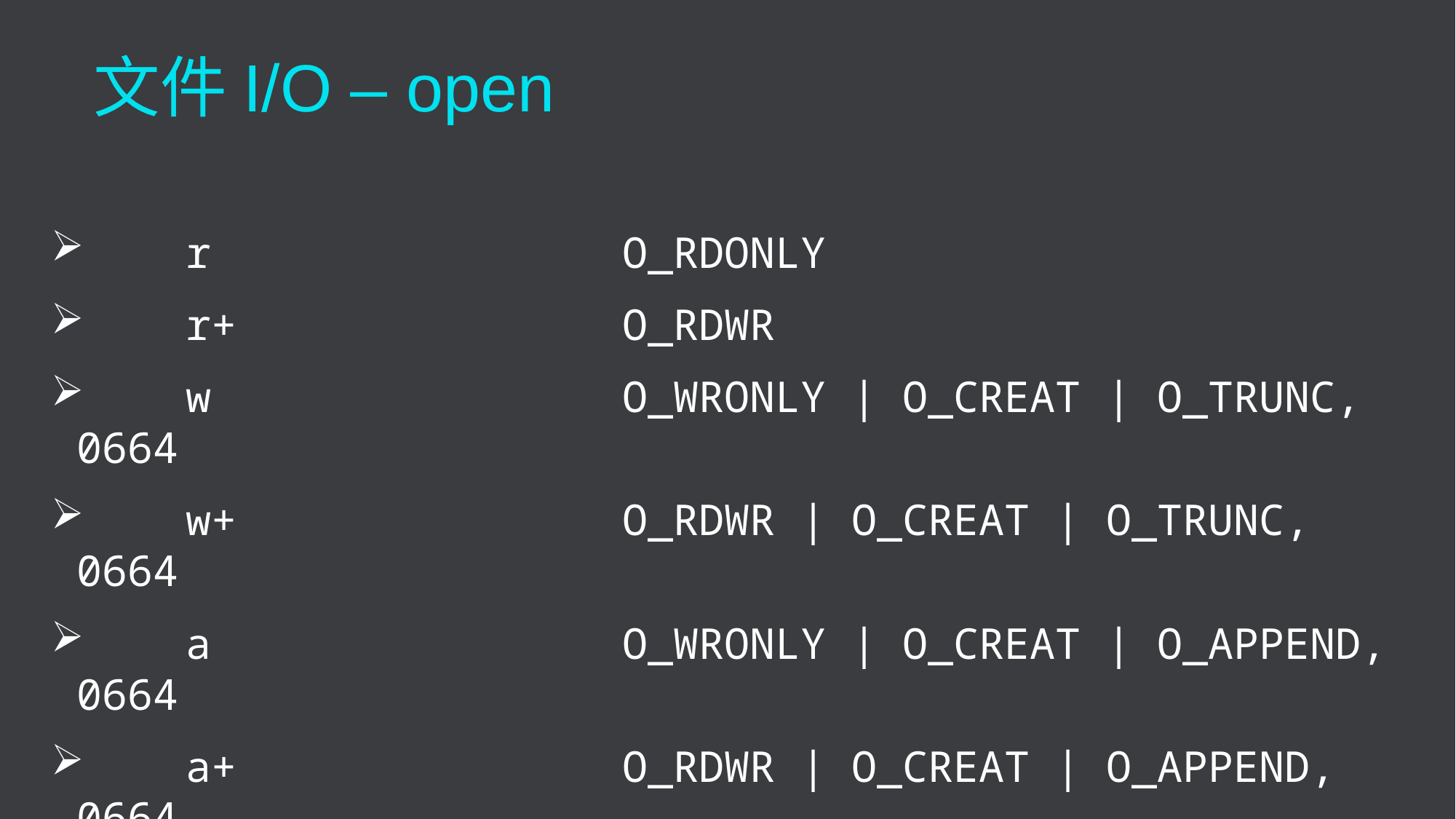

文件I/O – open
	r				O_RDONLY
	r+				O_RDWR
	w				O_WRONLY | O_CREAT | O_TRUNC, 0664
	w+				O_RDWR | O_CREAT | O_TRUNC, 0664
	a				O_WRONLY | O_CREAT | O_APPEND, 0664
	a+				O_RDWR | O_CREAT | O_APPEND, 0664